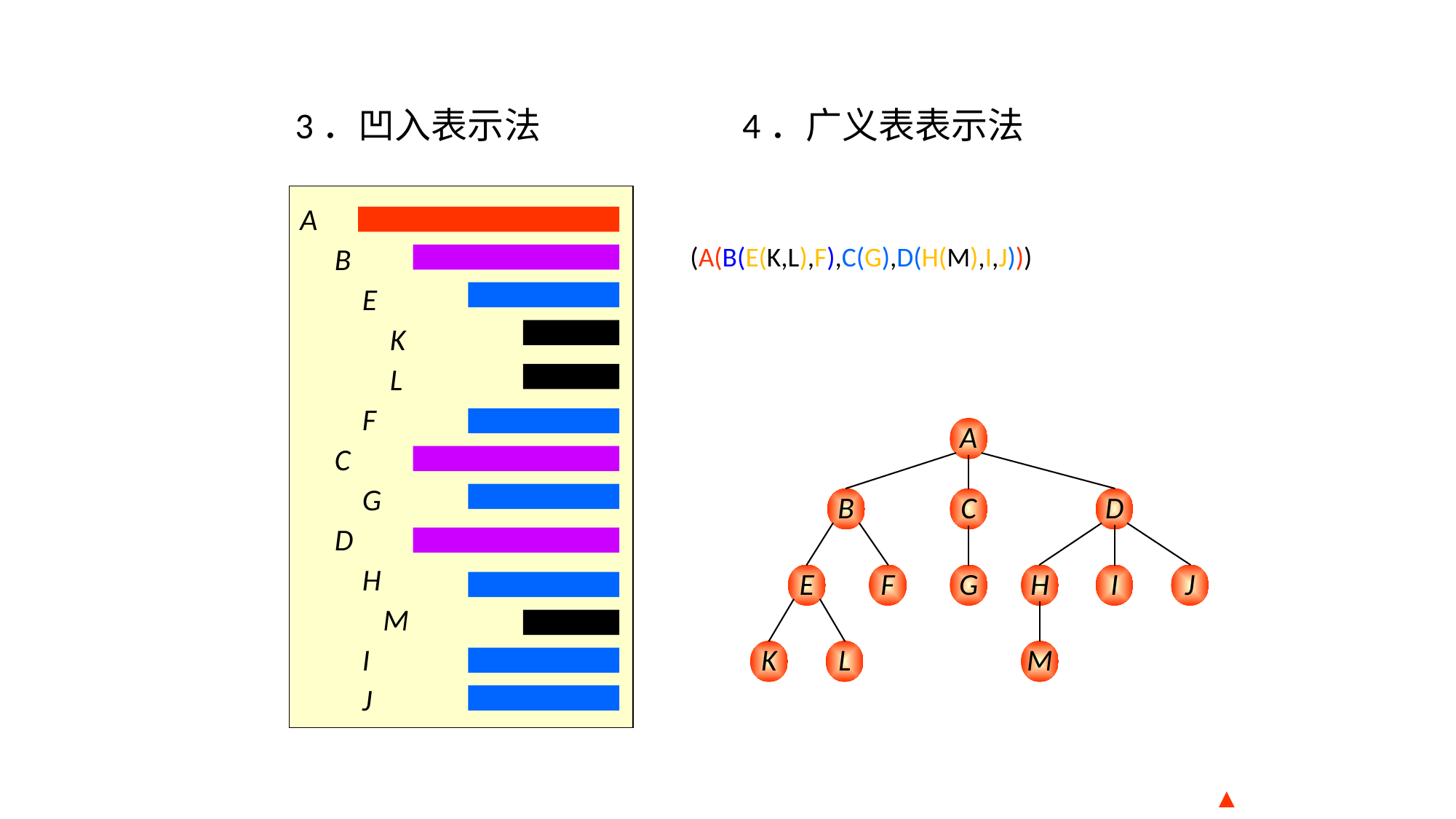

3．凹入表示法
4．广义表表示法
A
     B
         E
             K
             L
         F
     C
         G
     D
         H
            M
         I
         J

(A(B(E(K,L),F),C(G),D(H(M),I,J)))
 A
 B
 C
 D
 E
 F
 G
 H
 I
 J
 K
 L
 M
▲